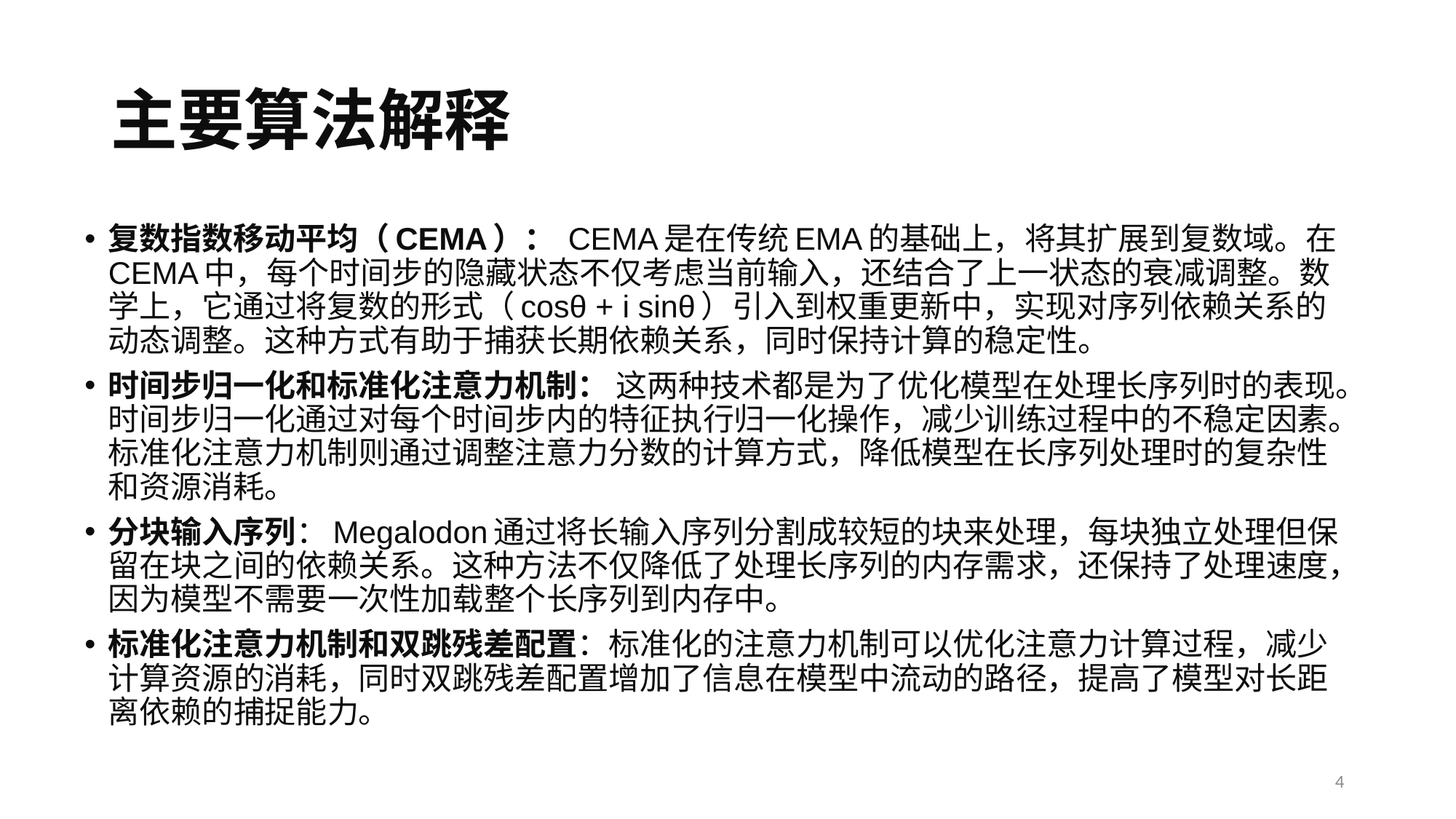

# 主要算法解释
复数指数移动平均（CEMA）： CEMA是在传统EMA的基础上，将其扩展到复数域。在CEMA中，每个时间步的隐藏状态不仅考虑当前输入，还结合了上一状态的衰减调整。数学上，它通过将复数的形式（cosθ + i sinθ）引入到权重更新中，实现对序列依赖关系的动态调整。这种方式有助于捕获长期依赖关系，同时保持计算的稳定性。
时间步归一化和标准化注意力机制： 这两种技术都是为了优化模型在处理长序列时的表现。时间步归一化通过对每个时间步内的特征执行归一化操作，减少训练过程中的不稳定因素。标准化注意力机制则通过调整注意力分数的计算方式，降低模型在长序列处理时的复杂性和资源消耗。
分块输入序列：Megalodon通过将长输入序列分割成较短的块来处理，每块独立处理但保留在块之间的依赖关系。这种方法不仅降低了处理长序列的内存需求，还保持了处理速度，因为模型不需要一次性加载整个长序列到内存中。
标准化注意力机制和双跳残差配置：标准化的注意力机制可以优化注意力计算过程，减少计算资源的消耗，同时双跳残差配置增加了信息在模型中流动的路径，提高了模型对长距离依赖的捕捉能力。
4